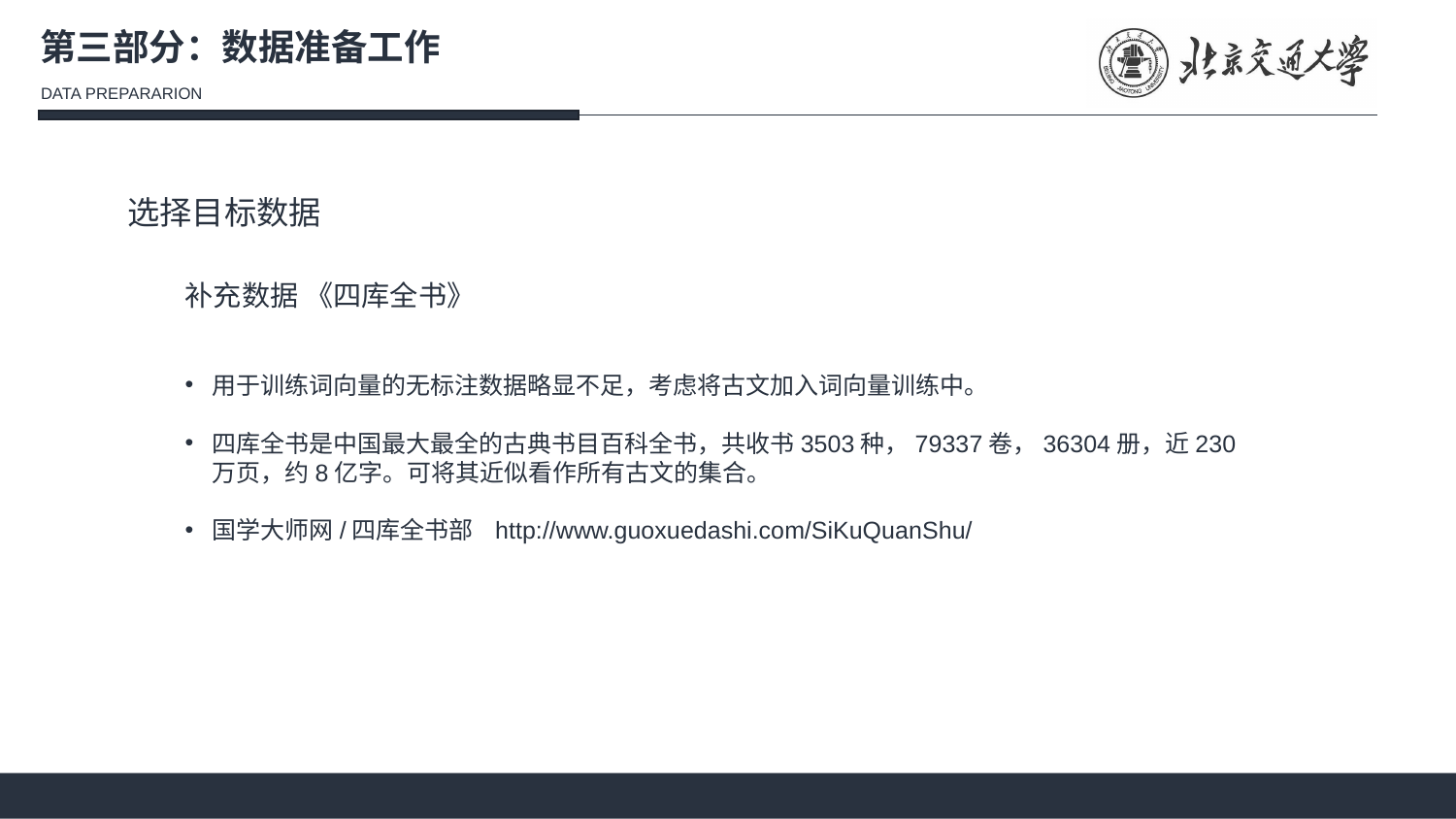

第三部分：数据准备工作
DATA PREPARARION
选择目标数据
补充数据 《四库全书》

用于训练词向量的无标注数据略显不足，考虑将古文加入词向量训练中。

四库全书是中国最大最全的古典书目百科全书，共收书3503种，79337卷，36304册，近230万页，约8亿字。可将其近似看作所有古文的集合。

国学大师网/四库全书部   http://www.guoxuedashi.com/SiKuQuanShu/